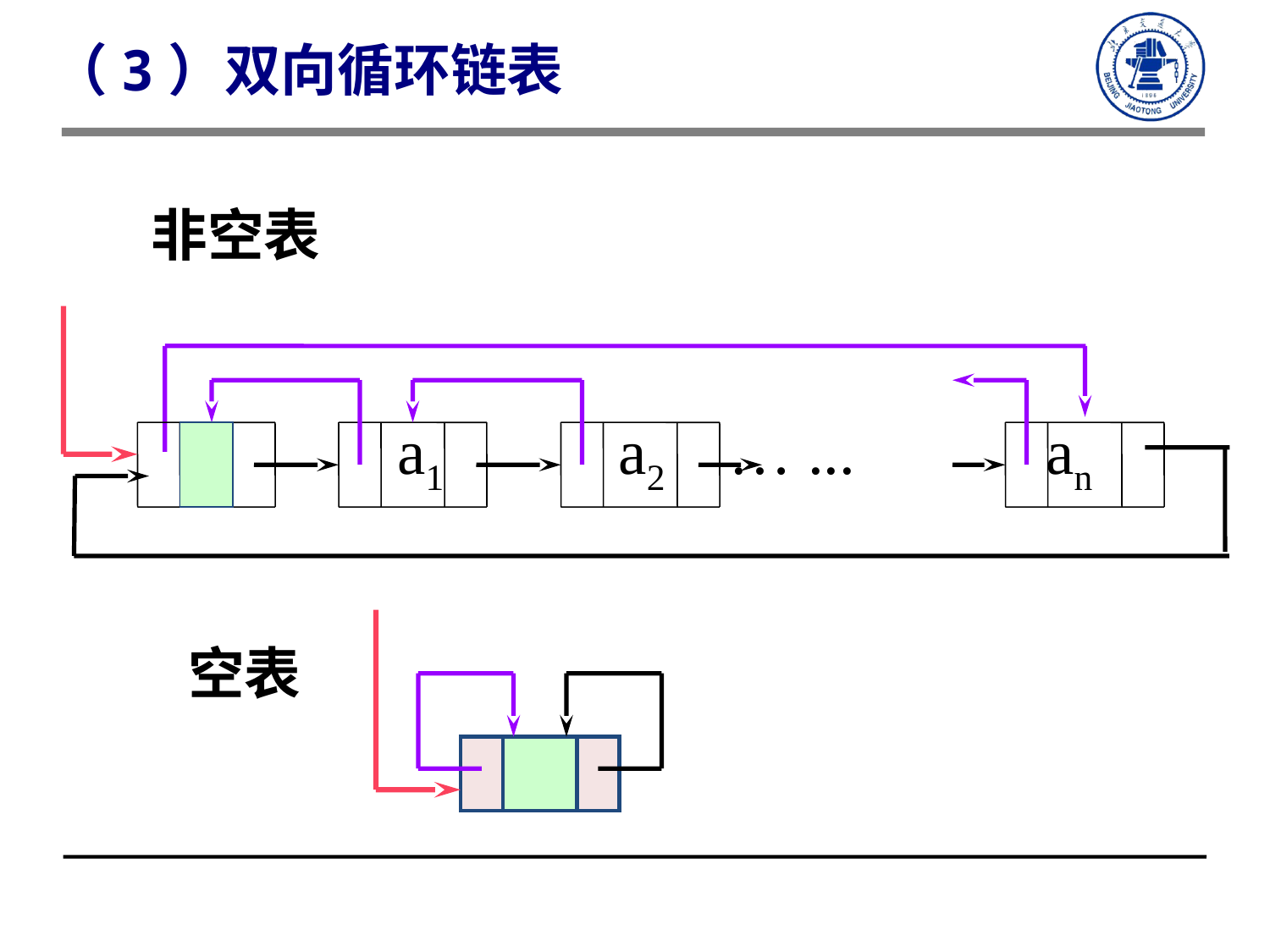

（3）双向循环链表
非空表

    a1           a2    … ...            an

空表